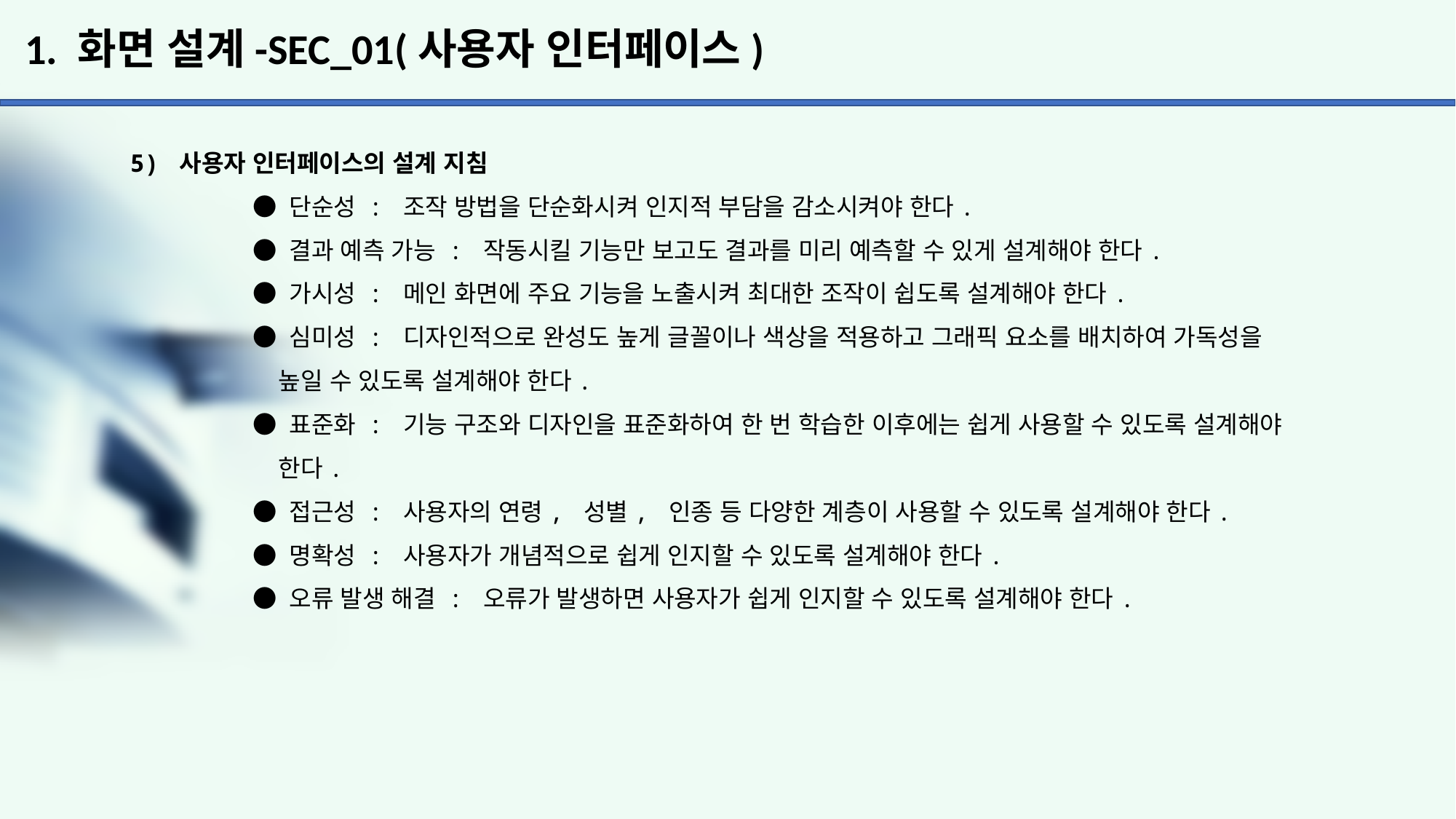

# 1. 화면 설계-SEC_01(사용자 인터페이스)
5) 사용자 인터페이스의 설계 지침
	  ● 단순성 : 조작 방법을 단순화시켜 인지적 부담을 감소시켜야 한다.
	  ● 결과 예측 가능 : 작동시킬 기능만 보고도 결과를 미리 예측할 수 있게 설계해야 한다.
	  ● 가시성 : 메인 화면에 주요 기능을 노출시켜 최대한 조작이 쉽도록 설계해야 한다.
	  ● 심미성 : 디자인적으로 완성도 높게 글꼴이나 색상을 적용하고 그래픽 요소를 배치하여 가독성을
	     높일 수 있도록 설계해야 한다.
	  ● 표준화 : 기능 구조와 디자인을 표준화하여 한 번 학습한 이후에는 쉽게 사용할 수 있도록 설계해야
	     한다.
	  ● 접근성 : 사용자의 연령, 성별, 인종 등 다양한 계층이 사용할 수 있도록 설계해야 한다.
	  ● 명확성 : 사용자가 개념적으로 쉽게 인지할 수 있도록 설계해야 한다.
	  ● 오류 발생 해결 : 오류가 발생하면 사용자가 쉽게 인지할 수 있도록 설계해야 한다.